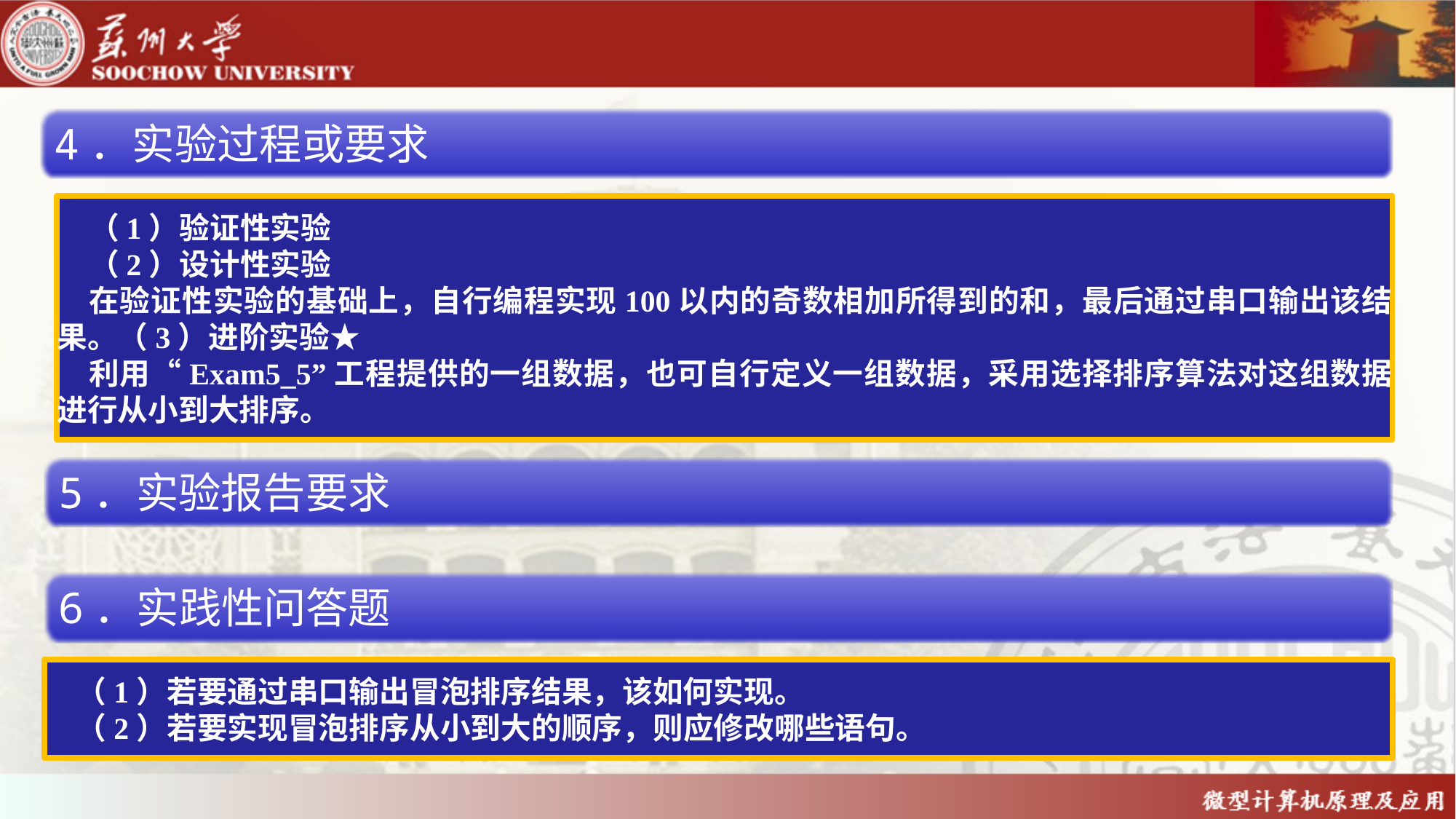

4．实验过程或要求
（1）验证性实验
（2）设计性实验
在验证性实验的基础上，自行编程实现100以内的奇数相加所得到的和，最后通过串口输出该结果。（3）进阶实验★
利用“Exam5_5”工程提供的一组数据，也可自行定义一组数据，采用选择排序算法对这组数据进行从小到大排序。
5．实验报告要求
6．实践性问答题
（1）若要通过串口输出冒泡排序结果，该如何实现。
（2）若要实现冒泡排序从小到大的顺序，则应修改哪些语句。